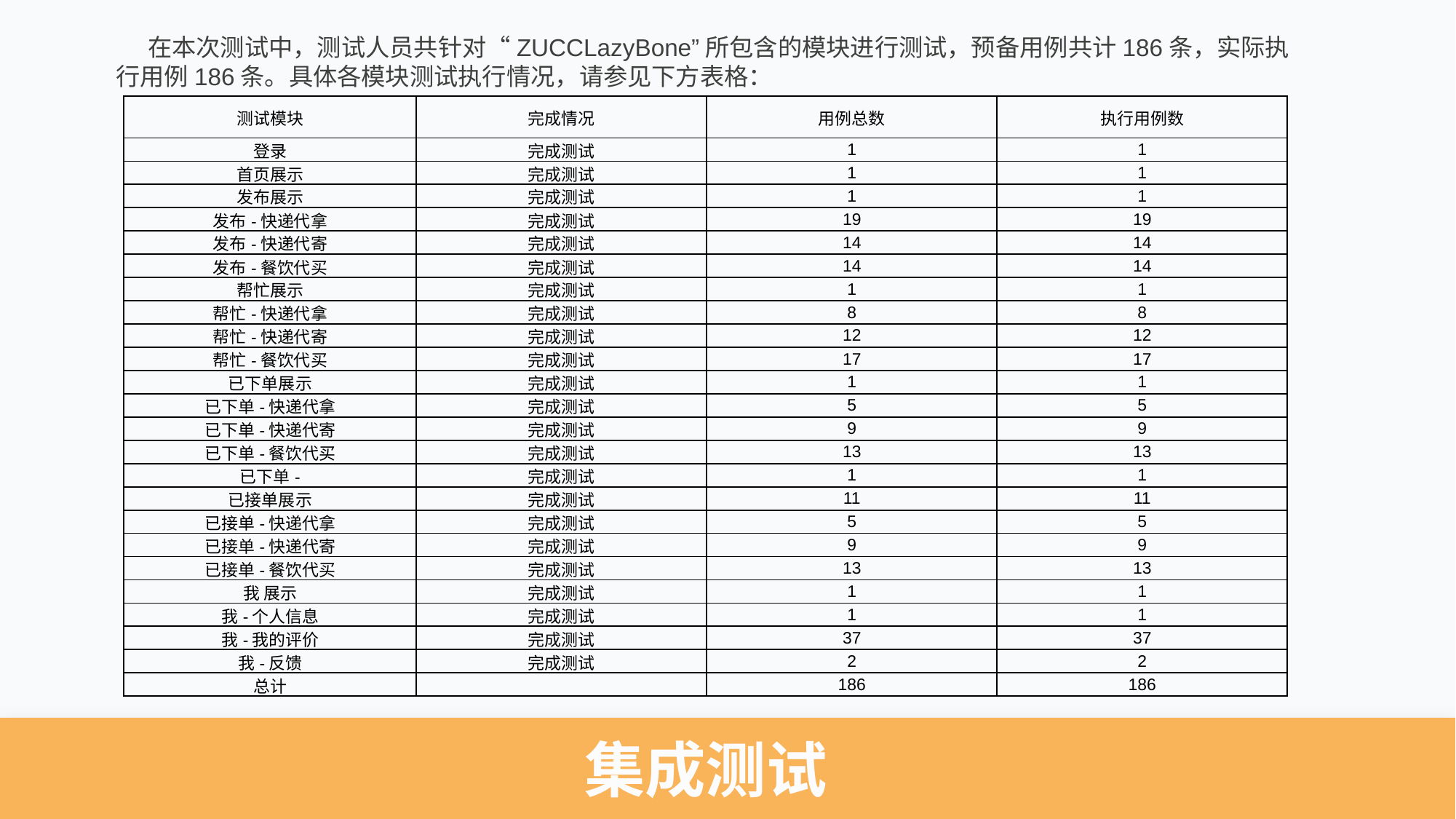

在本次测试中，测试人员共针对“ZUCCLazyBone”所包含的模块进行测试，预备用例共计186条，实际执行用例186条。具体各模块测试执行情况，请参见下方表格：
| 测试模块 | 完成情况 | 用例总数 | 执行用例数 |
| --- | --- | --- | --- |
| 登录 | 完成测试 | 1 | 1 |
| 首页展示 | 完成测试 | 1 | 1 |
| 发布展示 | 完成测试 | 1 | 1 |
| 发布-快递代拿 | 完成测试 | 19 | 19 |
| 发布-快递代寄 | 完成测试 | 14 | 14 |
| 发布-餐饮代买 | 完成测试 | 14 | 14 |
| 帮忙展示 | 完成测试 | 1 | 1 |
| 帮忙-快递代拿 | 完成测试 | 8 | 8 |
| 帮忙-快递代寄 | 完成测试 | 12 | 12 |
| 帮忙-餐饮代买 | 完成测试 | 17 | 17 |
| 已下单展示 | 完成测试 | 1 | 1 |
| 已下单-快递代拿 | 完成测试 | 5 | 5 |
| 已下单-快递代寄 | 完成测试 | 9 | 9 |
| 已下单-餐饮代买 | 完成测试 | 13 | 13 |
| 已下单- | 完成测试 | 1 | 1 |
| 已接单展示 | 完成测试 | 11 | 11 |
| 已接单-快递代拿 | 完成测试 | 5 | 5 |
| 已接单-快递代寄 | 完成测试 | 9 | 9 |
| 已接单-餐饮代买 | 完成测试 | 13 | 13 |
| 我 展示 | 完成测试 | 1 | 1 |
| 我-个人信息 | 完成测试 | 1 | 1 |
| 我-我的评价 | 完成测试 | 37 | 37 |
| 我-反馈 | 完成测试 | 2 | 2 |
| 总计 |  | 186 | 186 |

集成测试